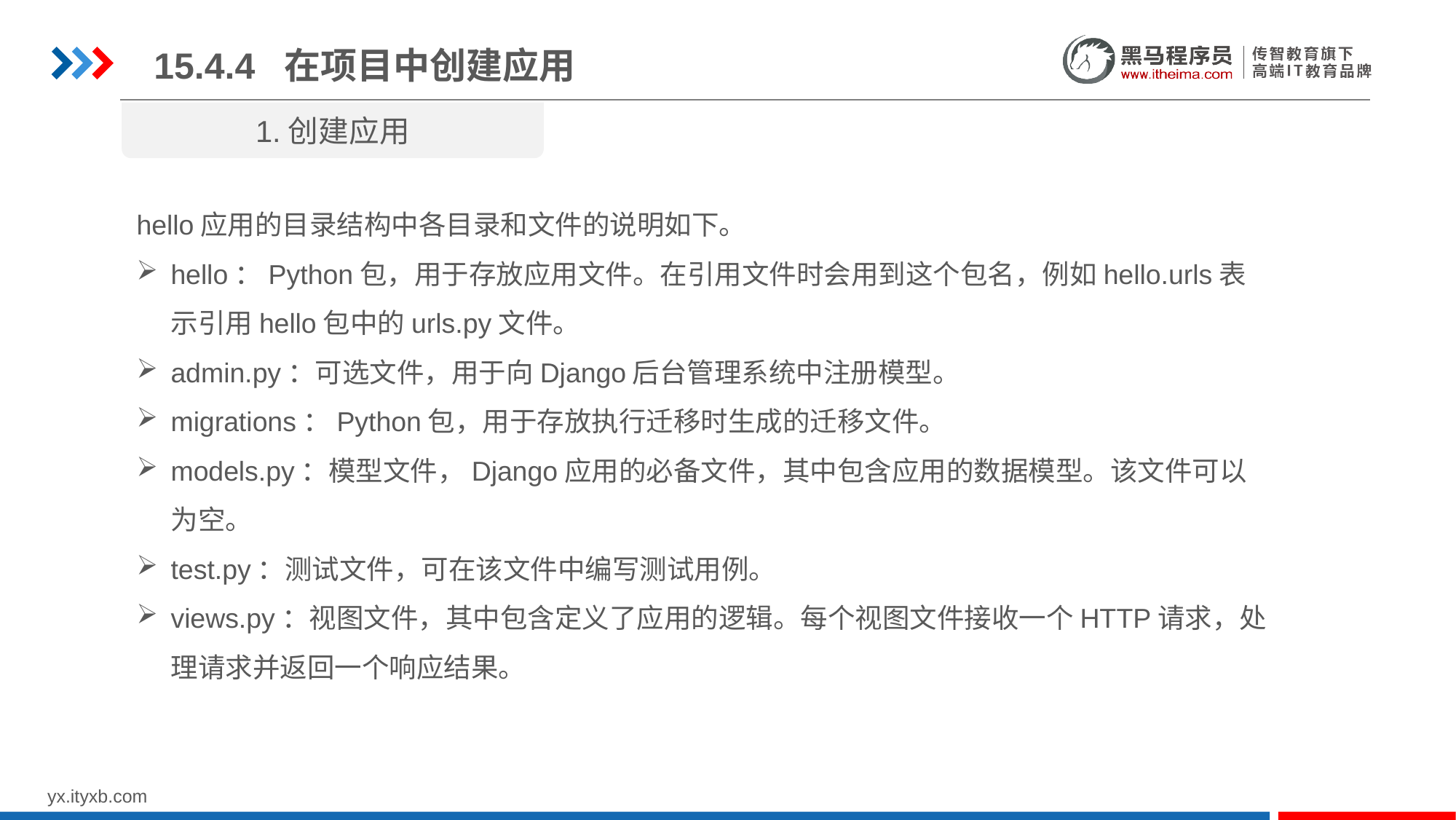

15.4.4  在项目中创建应用

1.创建应用
hello应用的目录结构中各目录和文件的说明如下。
hello：Python包，用于存放应用文件。在引用文件时会用到这个包名，例如hello.urls表示引用hello包中的urls.py文件。
admin.py：可选文件，用于向Django后台管理系统中注册模型。
migrations：Python包，用于存放执行迁移时生成的迁移文件。
models.py：模型文件，Django应用的必备文件，其中包含应用的数据模型。该文件可以为空。
test.py：测试文件，可在该文件中编写测试用例。
views.py：视图文件，其中包含定义了应用的逻辑。每个视图文件接收一个HTTP请求，处理请求并返回一个响应结果。